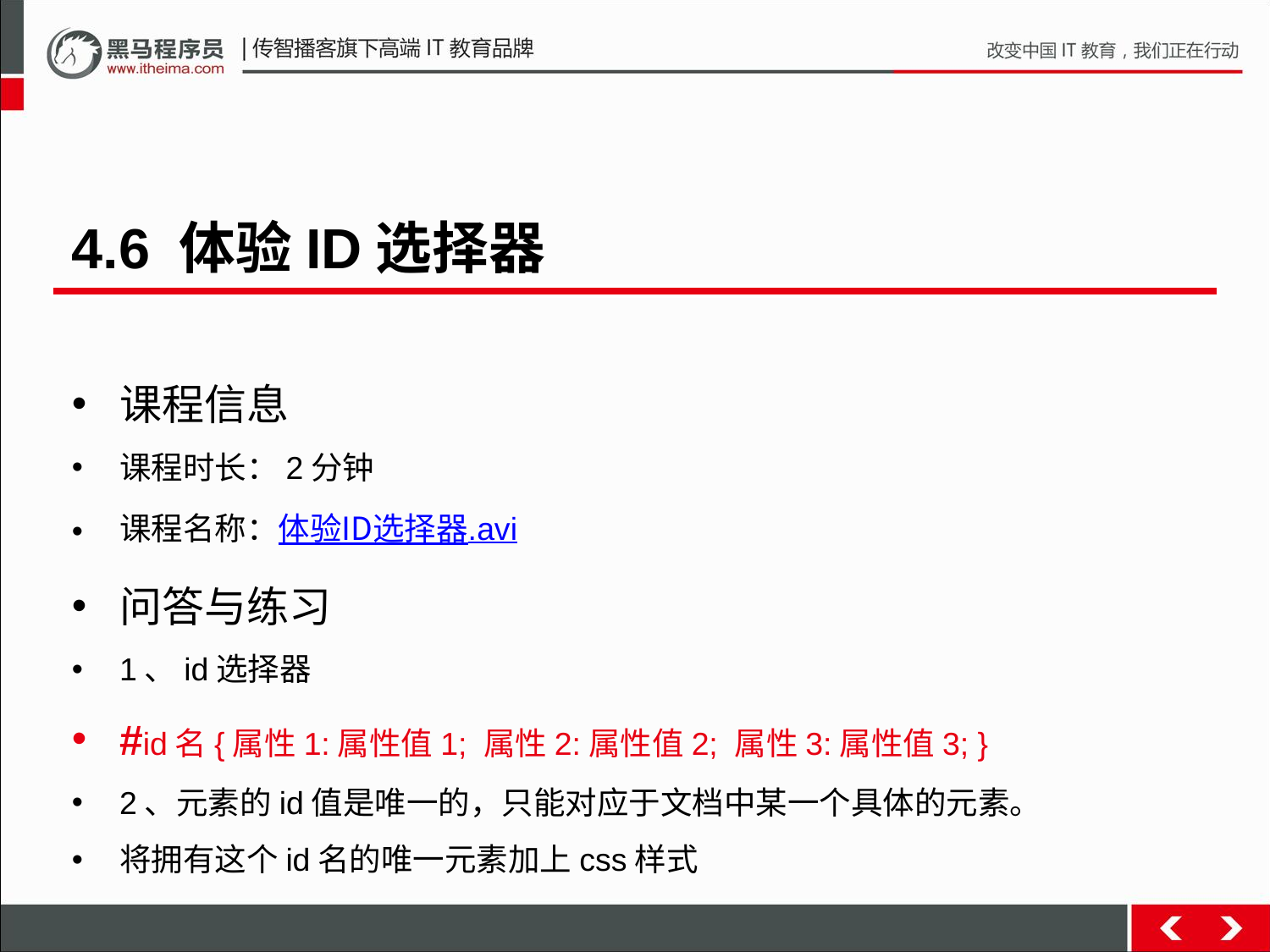

4.6 体验ID选择器
课程信息
课程时长：2分钟
课程名称：体验ID选择器.avi
问答与练习
1、id选择器
#id名{属性1:属性值1; 属性2:属性值2; 属性3:属性值3; }
2、元素的id值是唯一的，只能对应于文档中某一个具体的元素。
将拥有这个id名的唯一元素加上css样式